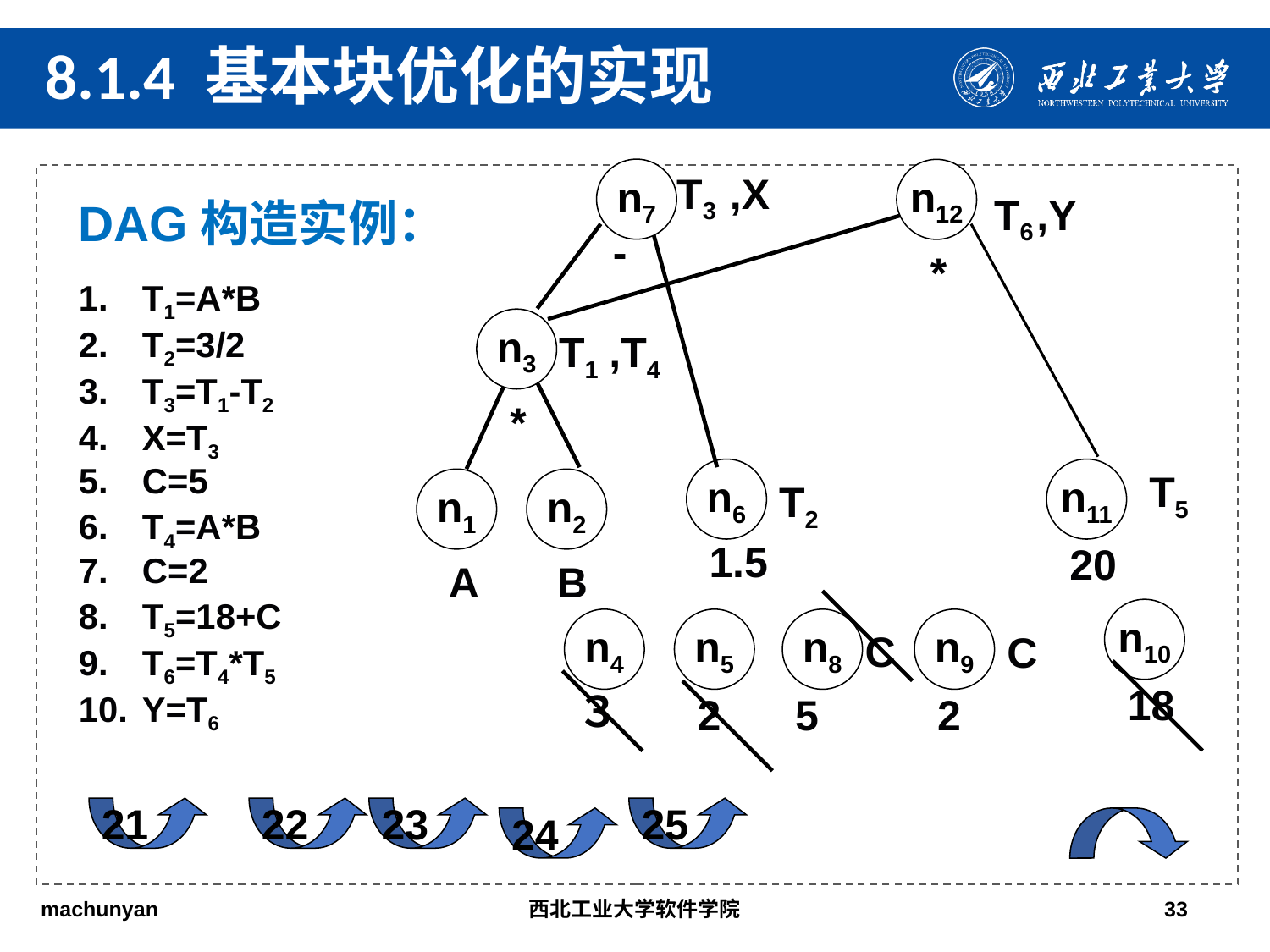

8.1.4 基本块优化的实现
n7
-

n12

*
T3
,X
T6
,Y
n3

*
T1
,T4
T5
n6
1.5
n11
20
n1
A
n2
B
T2

n10
18
n4
３
n5
2
n8
5
n9
2
C
C

DAG构造实例：
T1=A*B
T2=3/2
T3=T1-T2
X=T3
C=5
T4=A*B
C=2
T5=18+C
T6=T4*T5
Y=T6
21
22
23
25
24